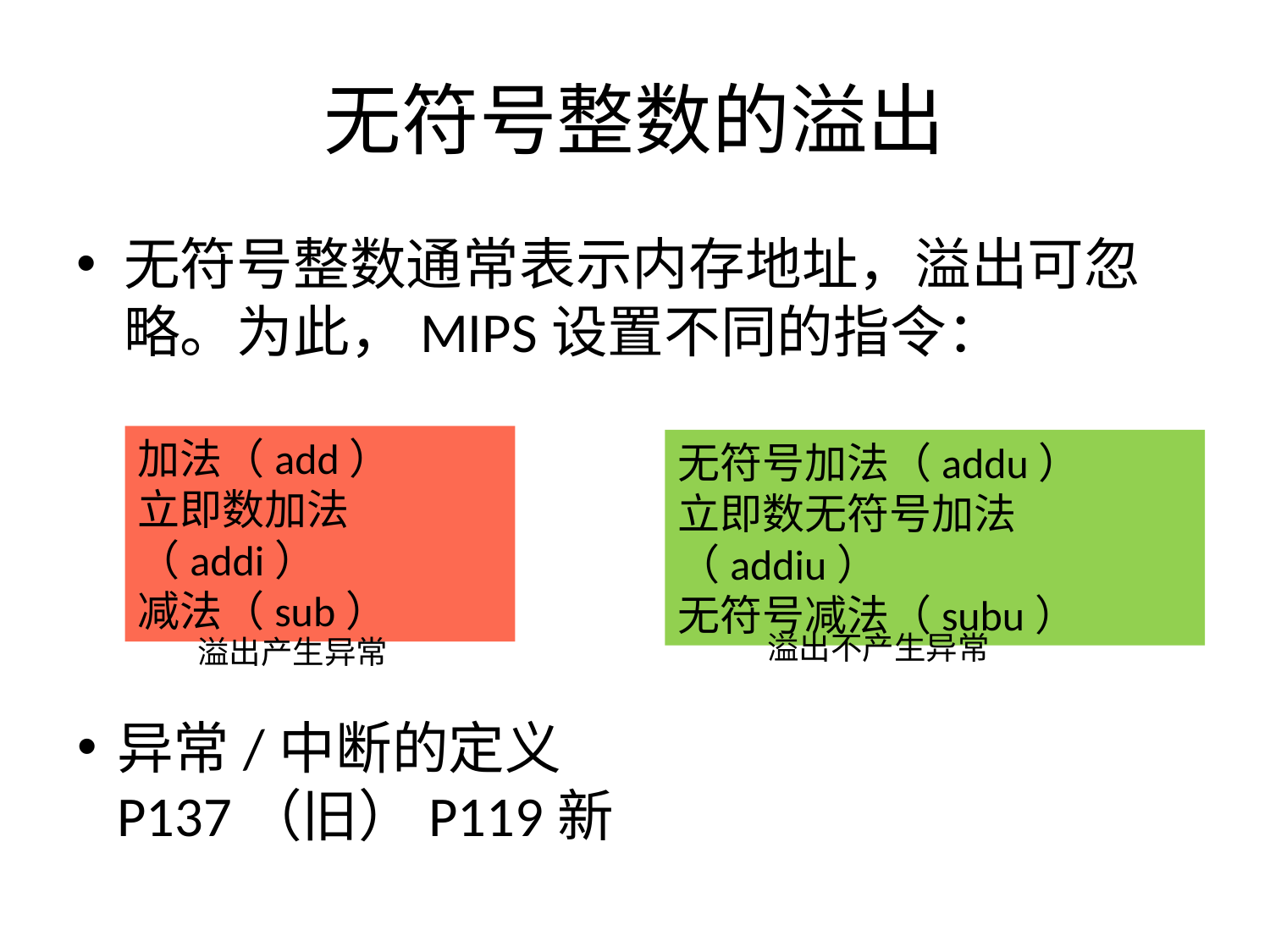

# 无符号整数的溢出
无符号整数通常表示内存地址，溢出可忽略。为此，MIPS设置不同的指令：

加法（add）
立即数加法（addi）
减法（sub）
无符号加法（addu）
立即数无符号加法（addiu）
无符号减法（subu）
溢出不产生异常
溢出产生异常
异常/中断的定义    P137（旧）P119新